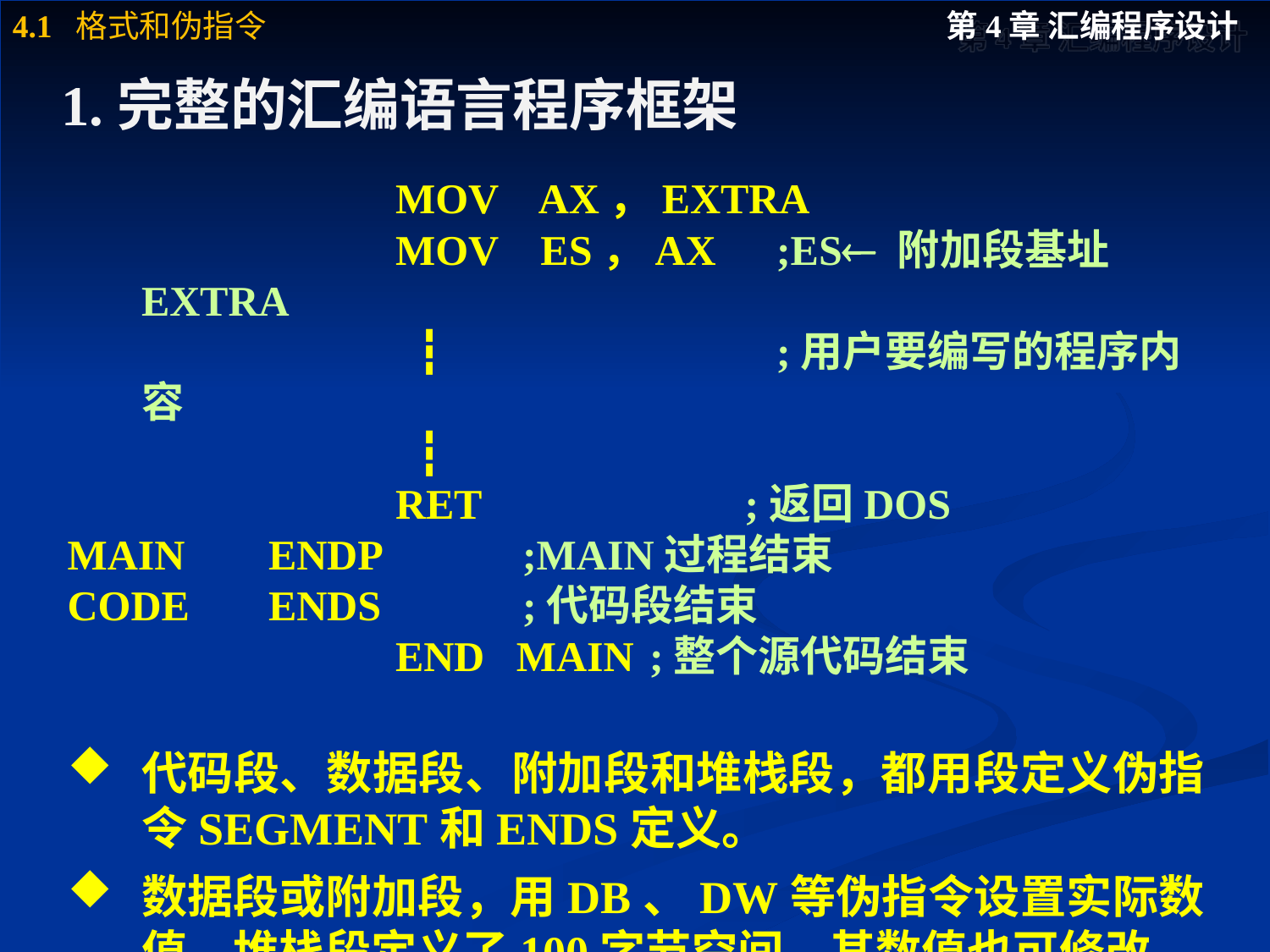

# 1.完整的汇编语言程序框架
			MOV    AX，EXTRA
			MOV    ES，AX	;ES← 附加段基址EXTRA
		    	  ┇			;用户要编写的程序内容
		    	  ┇
			RET		         ;返回DOS
MAIN	ENDP		;MAIN过程结束
CODE 	ENDS	          	;代码段结束
		 	END   MAIN	;整个源代码结束

代码段、数据段、附加段和堆栈段，都用段定义伪指令SEGMENT和ENDS定义。
数据段或附加段，用DB、DW等伪指令设置实际数值。堆栈段定义了100字节空间，其数值也可修改。